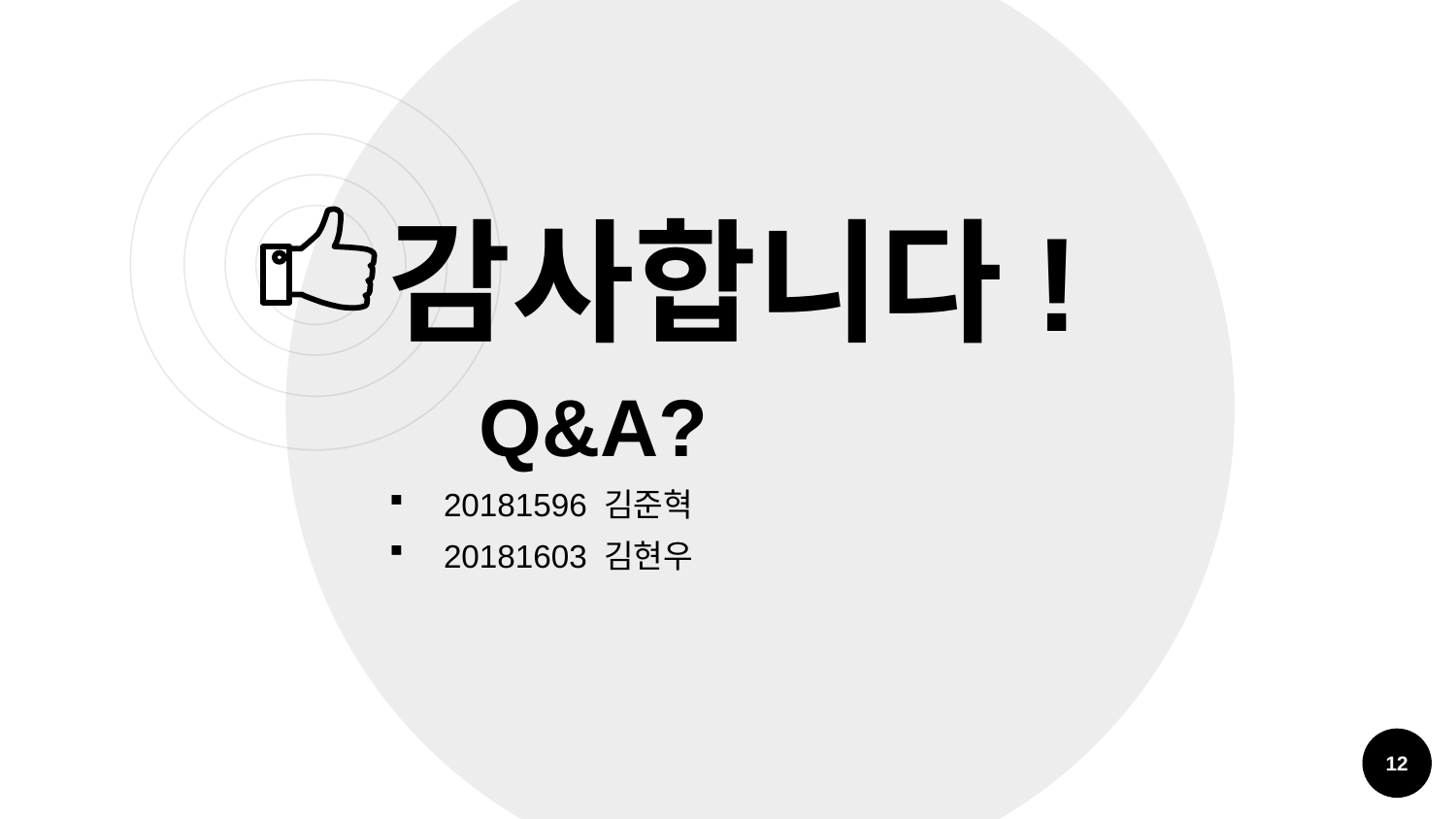

감사합니다!

    Q&A?
20181596 김준혁
20181603 김현우
12